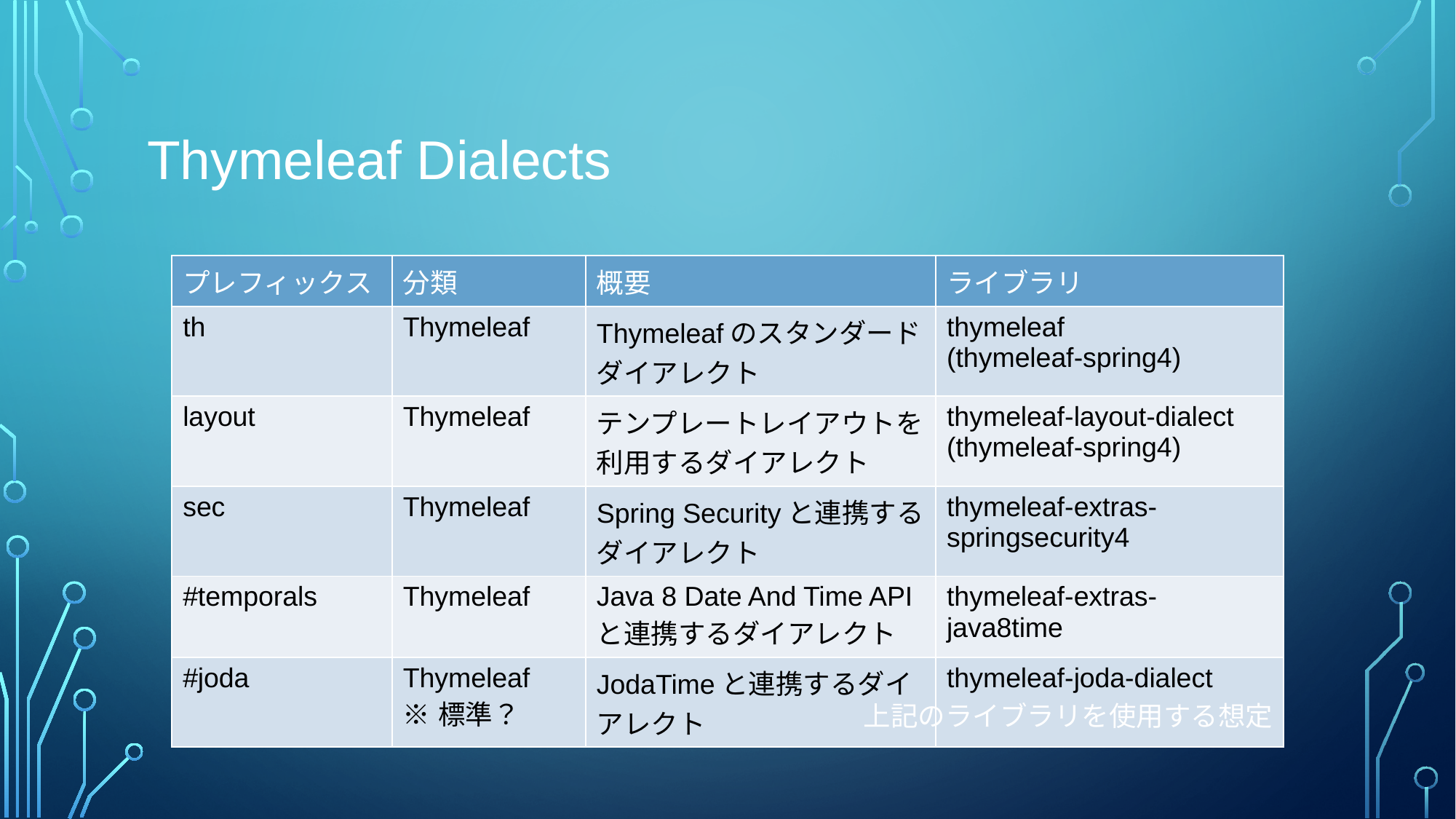

# Thymeleaf Dialects
| プレフィックス | 分類 | 概要 | ライブラリ |
| --- | --- | --- | --- |
| th | Thymeleaf | Thymeleafのスタンダードダイアレクト | thymeleaf (thymeleaf-spring4) |
| layout | Thymeleaf | テンプレートレイアウトを利用するダイアレクト | thymeleaf-layout-dialect (thymeleaf-spring4) |
| sec | Thymeleaf | Spring Securityと連携するダイアレクト | thymeleaf-extras-springsecurity4 |
| #temporals | Thymeleaf | Java 8 Date And Time APIと連携するダイアレクト | thymeleaf-extras-java8time |
| #joda | Thymeleaf ※標準？ | JodaTimeと連携するダイアレクト | thymeleaf-joda-dialect |
上記のライブラリを使用する想定